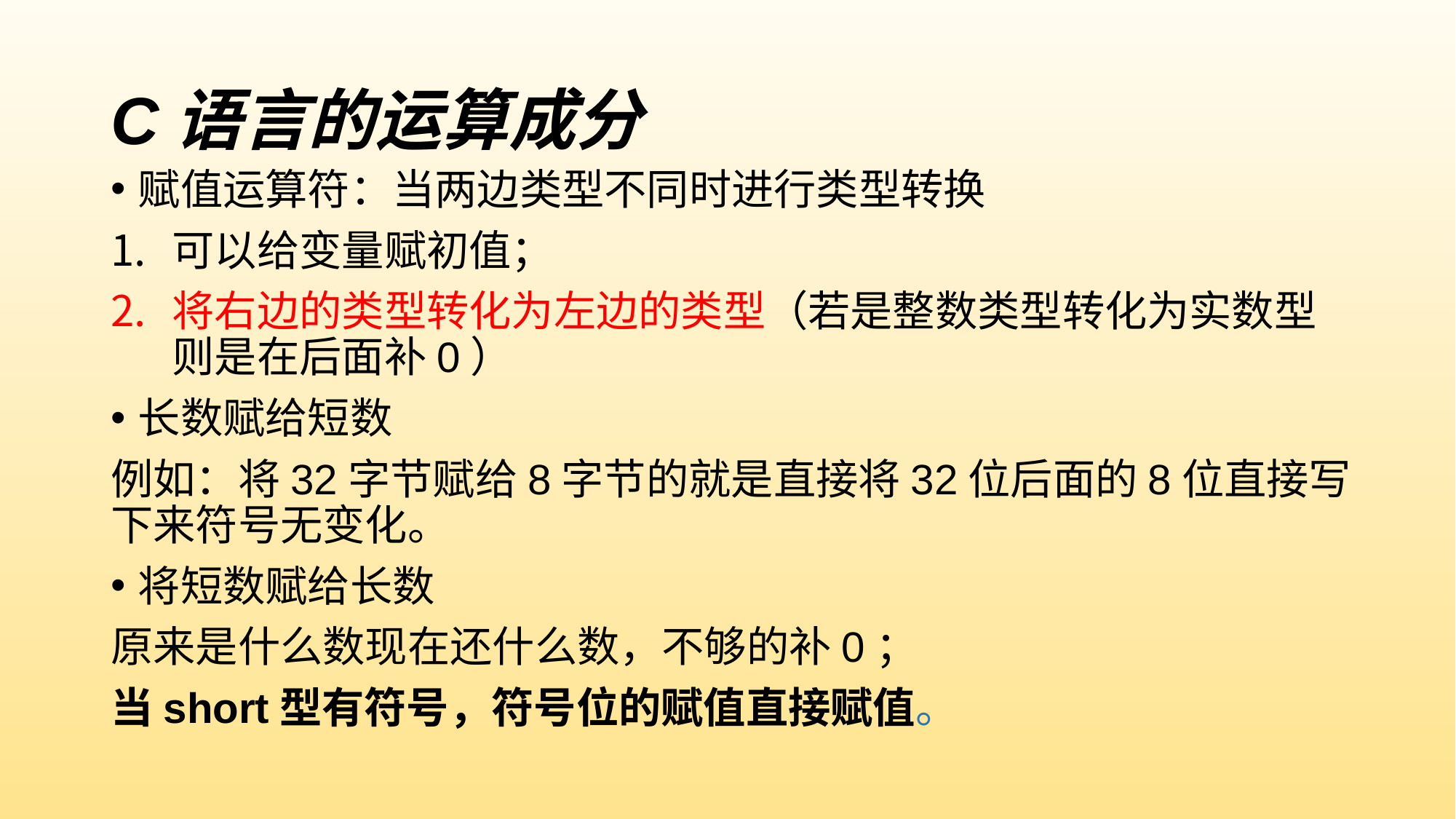

# C语言的运算成分
赋值运算符：当两边类型不同时进行类型转换
可以给变量赋初值；
将右边的类型转化为左边的类型（若是整数类型转化为实数型则是在后面补0）
长数赋给短数
例如：将32字节赋给8字节的就是直接将32位后面的8位直接写下来符号无变化。
将短数赋给长数
原来是什么数现在还什么数，不够的补0；
当short型有符号，符号位的赋值直接赋值。